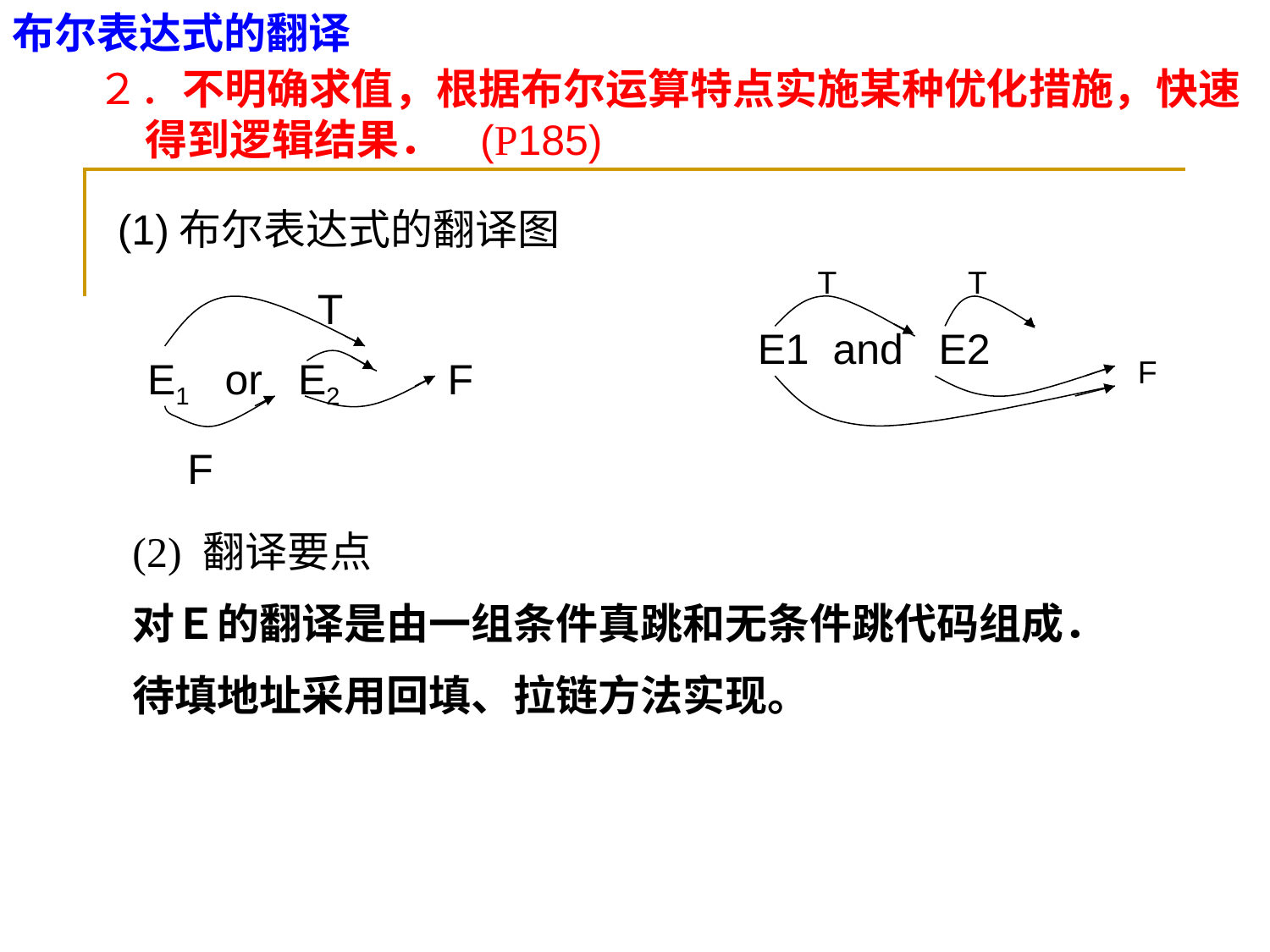

布尔表达式的翻译
２．不明确求值，根据布尔运算特点实施某种优化措施，快速得到逻辑结果．   (P185)
(1)布尔表达式的翻译图
T

F

E1  and   E2
T
T

F

F
E1    or    E2

(2) 翻译要点
对Ｅ的翻译是由一组条件真跳和无条件跳代码组成．
待填地址采用回填、拉链方法实现。
78